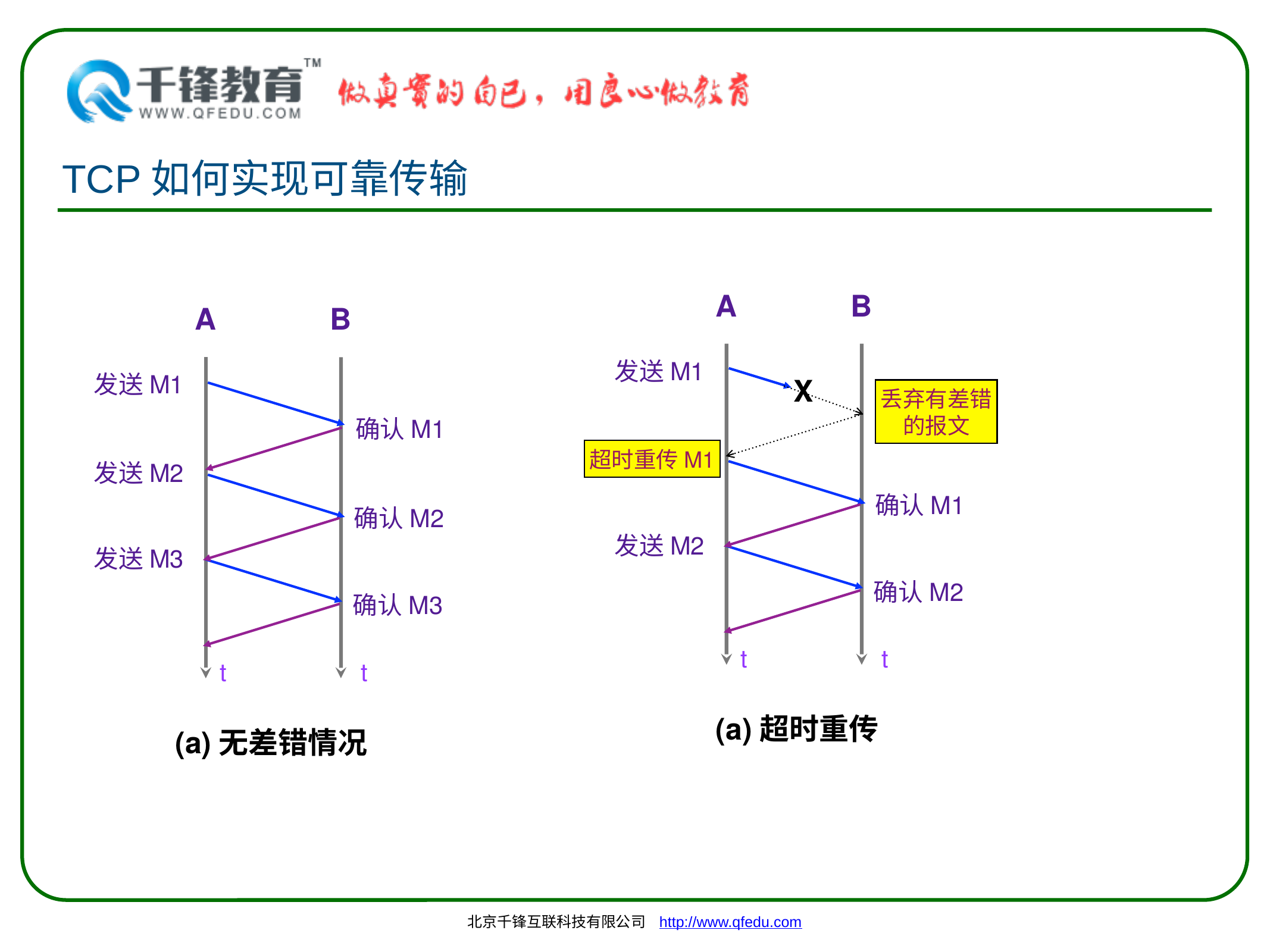

# TCP如何实现可靠传输
A
B
A
B

发送M1

发送M1
X

丢弃有差错
的报文

确认M1

超时重传M1
发送M2

确认M1
确认M2

发送M2
发送M3

确认M2
确认M3

t
t
t
t
(a)超时重传
(a)无差错情况